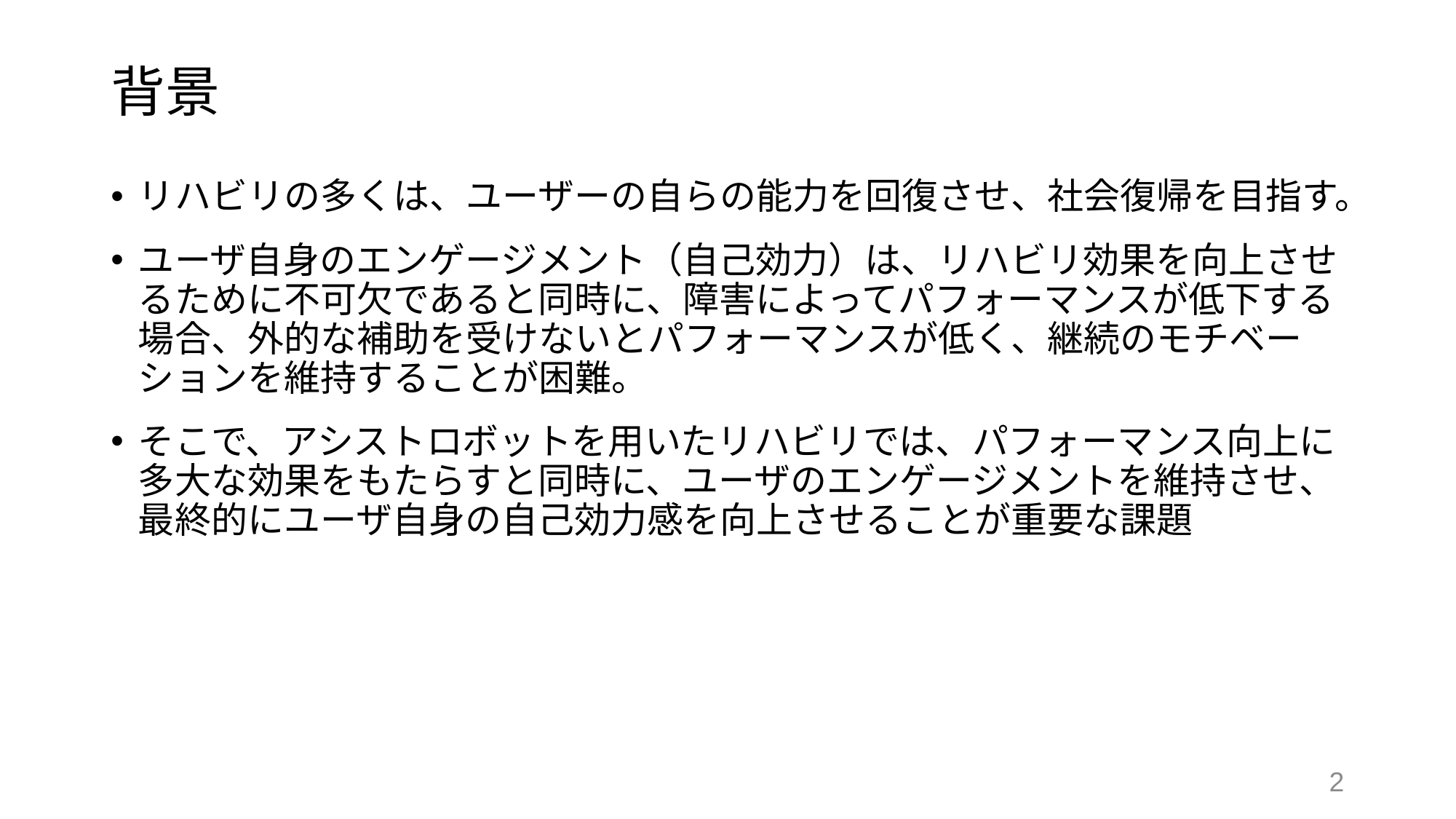

# 背景
リハビリの多くは、ユーザーの自らの能力を回復させ、社会復帰を目指す。
ユーザ自身のエンゲージメント（自己効力）は、リハビリ効果を向上させるために不可欠であると同時に、障害によってパフォーマンスが低下する場合、外的な補助を受けないとパフォーマンスが低く、継続のモチベーションを維持することが困難。
そこで、アシストロボットを用いたリハビリでは、パフォーマンス向上に多大な効果をもたらすと同時に、ユーザのエンゲージメントを維持させ、最終的にユーザ自身の自己効力感を向上させることが重要な課題
2